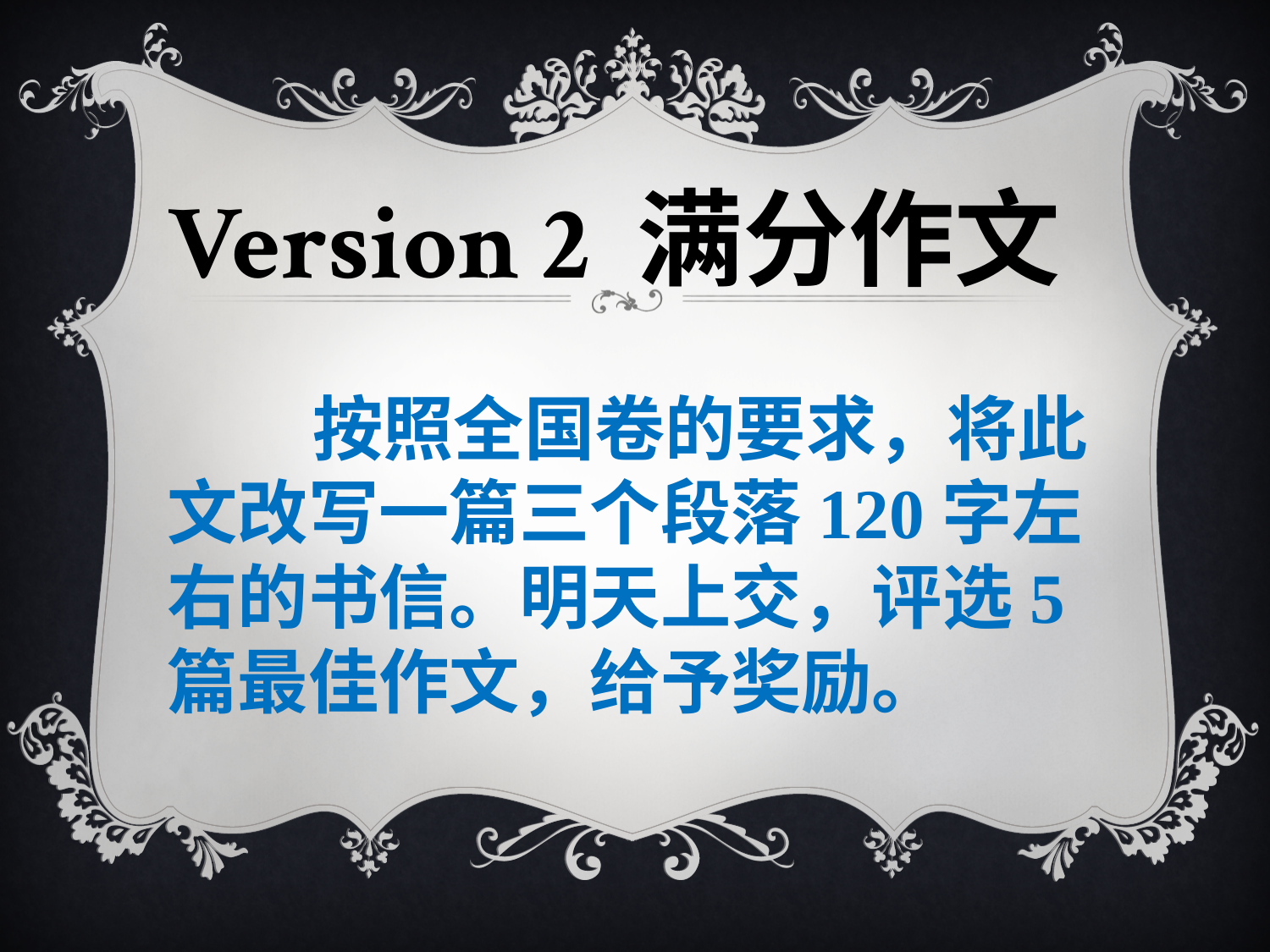

Version 2 满分作文

        按照全国卷的要求，将此文改写一篇三个段落120字左右的书信。明天上交，评选5篇最佳作文，给予奖励。